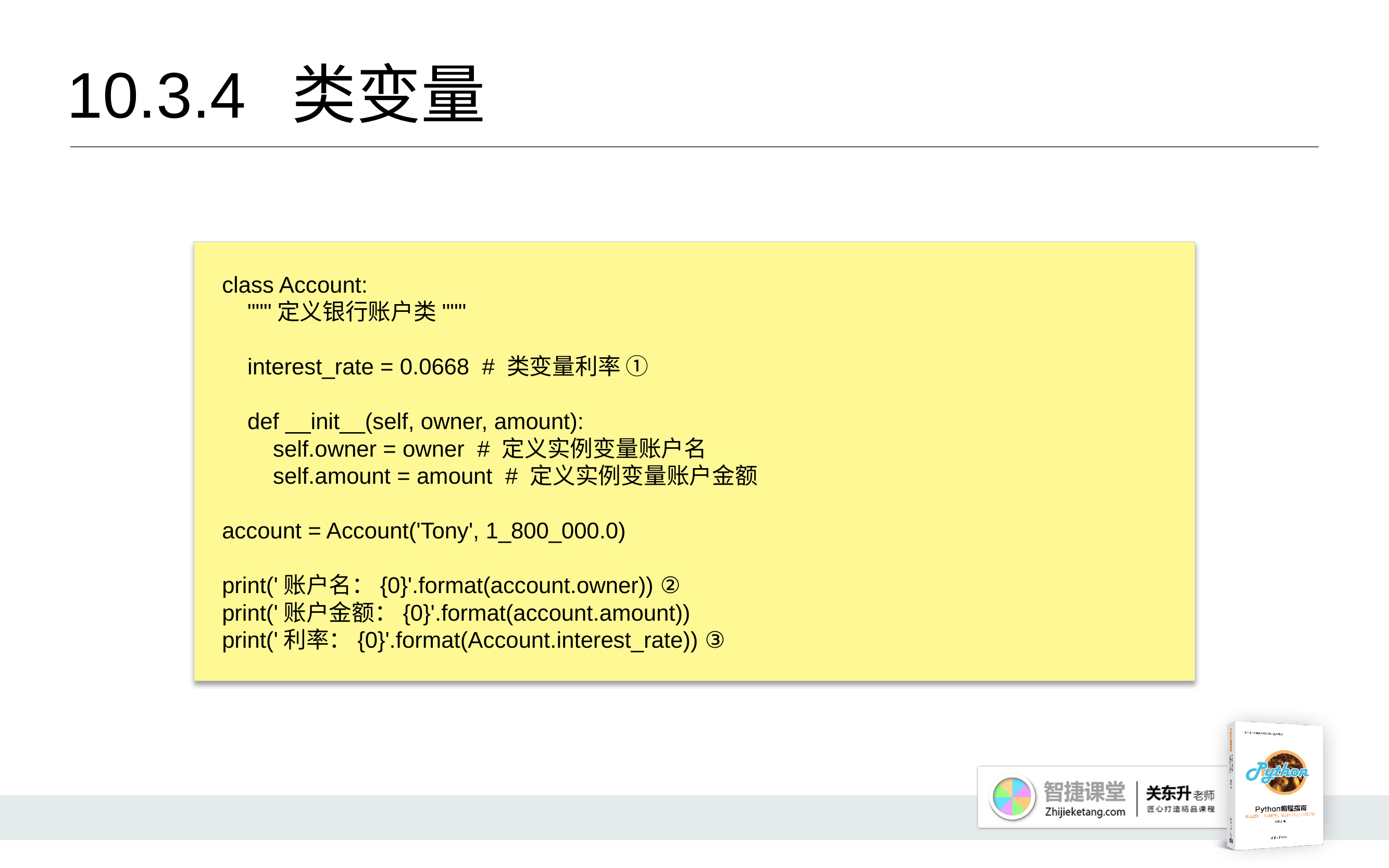

# 10.3.4 	类变量
class Account:
    """定义银行账户类"""

    interest_rate = 0.0668  # 类变量利率 ①

    def __init__(self, owner, amount):
        self.owner = owner  # 定义实例变量账户名
        self.amount = amount  # 定义实例变量账户金额

account = Account('Tony', 1_800_000.0)

print('账户名：{0}'.format(account.owner)) ②
print('账户金额：{0}'.format(account.amount))
print('利率：{0}'.format(Account.interest_rate)) ③